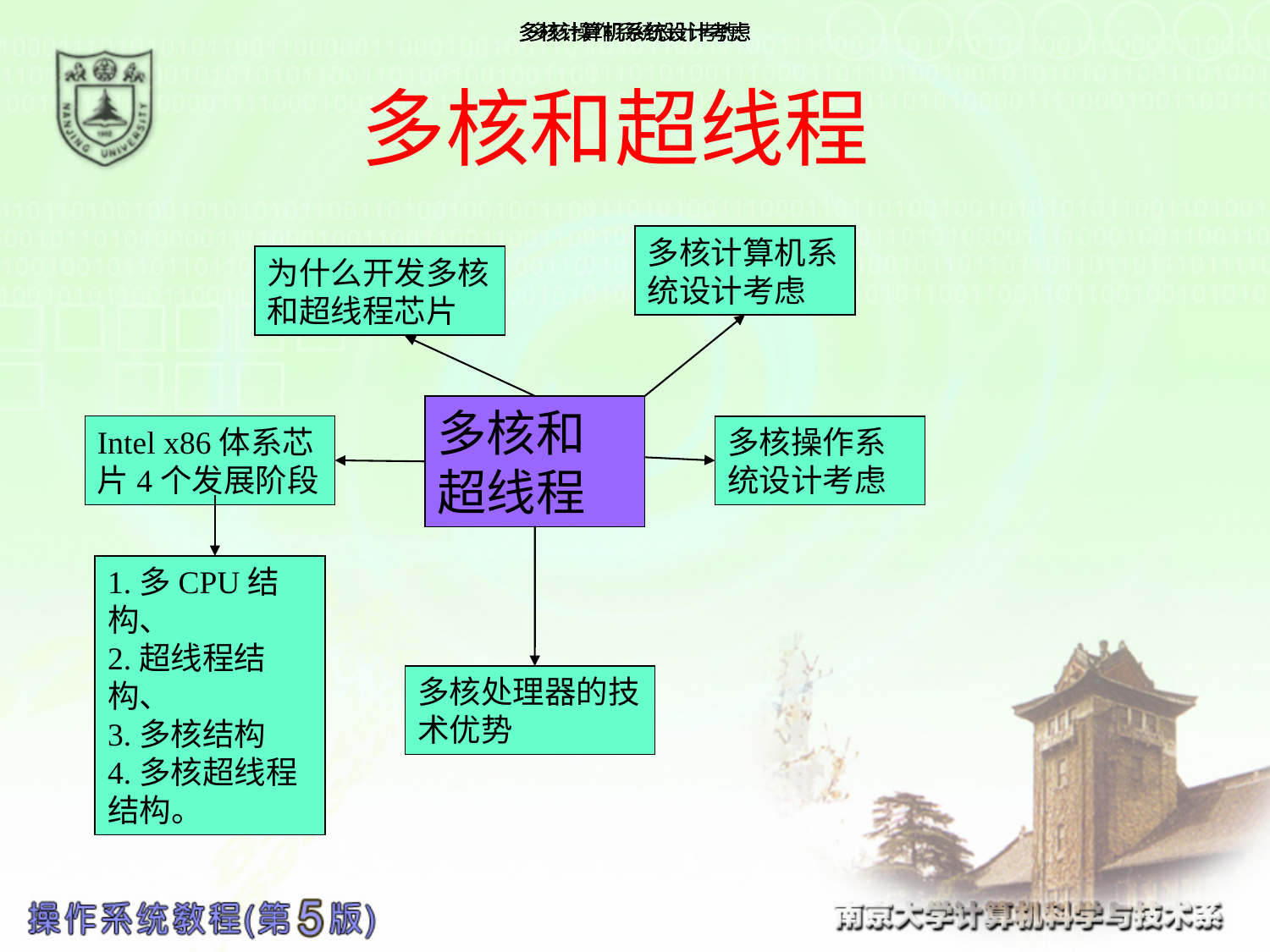

多核计算机系统设计考虑
多核计算机系统设计考虑
多核计算机系统设计考虑
多核计算机系统设计考虑
多核操作系统设计考虑
# 多核和超线程
多核计算机系统设计考虑
为什么开发多核和超线程芯片
多核和超线程
Intel x86体系芯片4个发展阶段
多核操作系统设计考虑
1.多CPU结构、
2.超线程结构、
3.多核结构
4.多核超线程结构。
多核处理器的技术优势